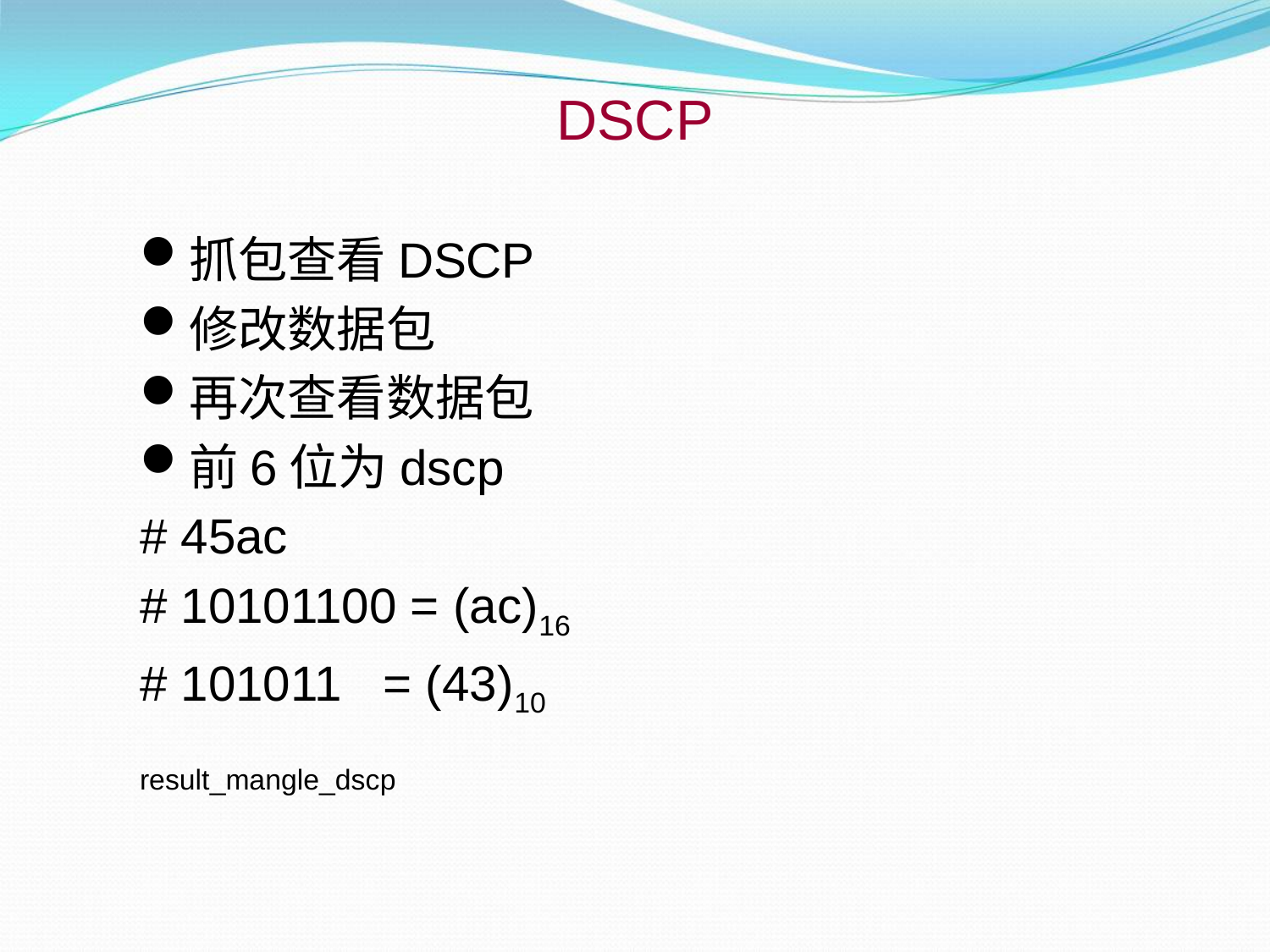

# DSCP
抓包查看DSCP
修改数据包
再次查看数据包
前6位为dscp
# 45ac
# 10101100 = (ac)16
# 101011   = (43)10
result_mangle_dscp